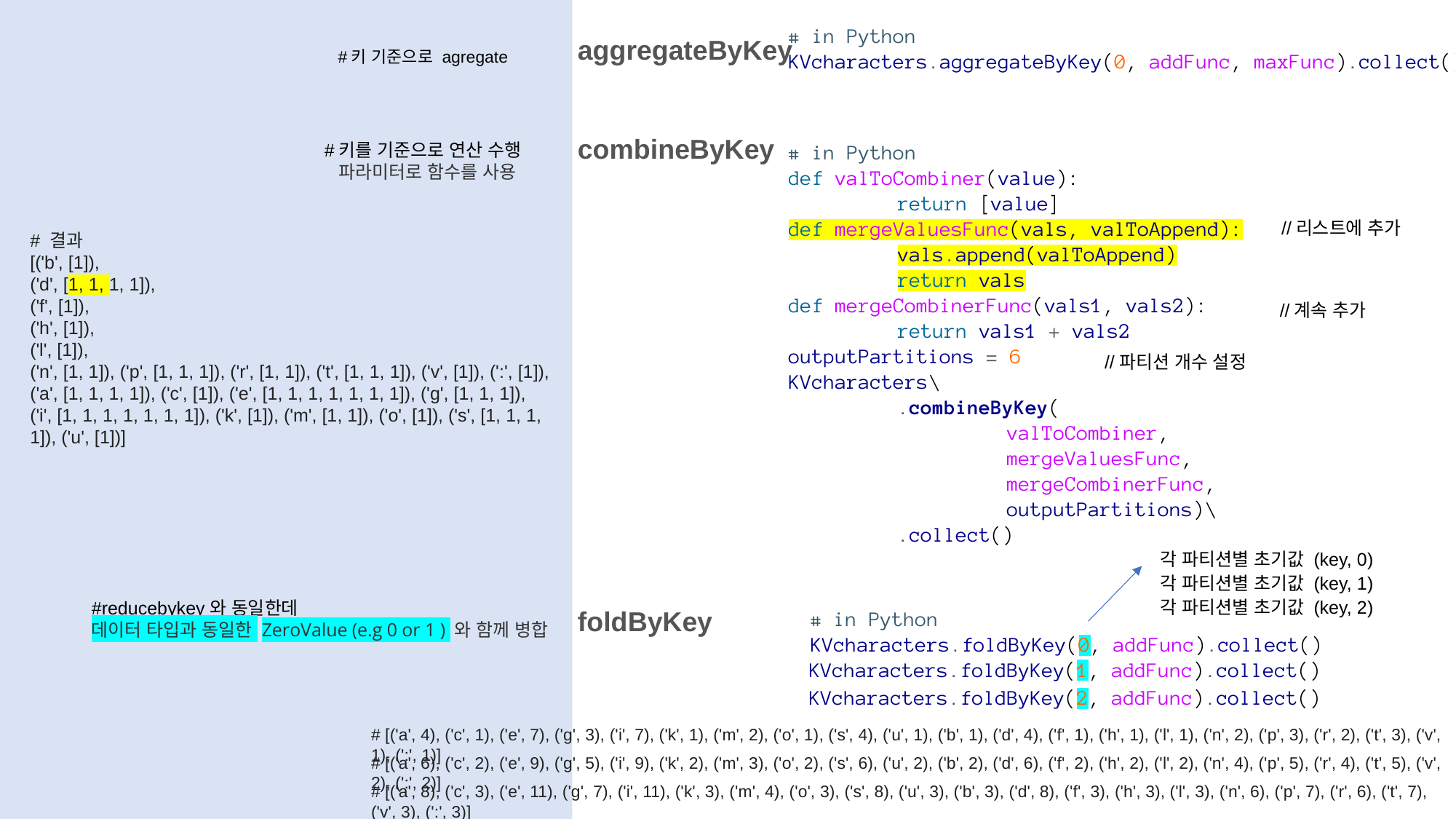

# in Python
KVcharacters.aggregateByKey(0, addFunc, maxFunc).collect()
aggregateByKey
#키 기준으로 agregate
combineByKey
#키를 기준으로 연산 수행
  파라미터로 함수를 사용
# in Python
def valToCombiner(value):
	return [value]
def mergeValuesFunc(vals, valToAppend):
	vals.append(valToAppend)
	return vals
def mergeCombinerFunc(vals1, vals2):
	return vals1 + vals2
outputPartitions = 6
KVcharacters\
	.combineByKey(
		valToCombiner,
		mergeValuesFunc,
		mergeCombinerFunc,
		outputPartitions)\
	.collect()
//리스트에 추가
# 결과
[('b', [1]),
('d', [1, 1, 1, 1]),
('f', [1]),
('h', [1]),
('l', [1]),
('n', [1, 1]), ('p', [1, 1, 1]), ('r', [1, 1]), ('t', [1, 1, 1]), ('v', [1]), (':', [1]), ('a', [1, 1, 1, 1]), ('c', [1]), ('e', [1, 1, 1, 1, 1, 1, 1]), ('g', [1, 1, 1]), ('i', [1, 1, 1, 1, 1, 1, 1]), ('k', [1]), ('m', [1, 1]), ('o', [1]), ('s', [1, 1, 1, 1]), ('u', [1])]
//계속 추가
//파티션 개수 설정
각 파티션별 초기값 (key, 0)
각 파티션별 초기값 (key, 1)
각 파티션별 초기값 (key, 2)
#reducebykey와 동일한데
데이터 타입과 동일한 ZeroValue (e.g 0 or 1 ) 와 함께 병합
foldByKey
# in Python
KVcharacters.foldByKey(0, addFunc).collect()
KVcharacters.foldByKey(1, addFunc).collect()
KVcharacters.foldByKey(2, addFunc).collect()
# [('a', 4), ('c', 1), ('e', 7), ('g', 3), ('i', 7), ('k', 1), ('m', 2), ('o', 1), ('s', 4), ('u', 1), ('b', 1), ('d', 4), ('f', 1), ('h', 1), ('l', 1), ('n', 2), ('p', 3), ('r', 2), ('t', 3), ('v', 1), (':', 1)]
# [('a', 6), ('c', 2), ('e', 9), ('g', 5), ('i', 9), ('k', 2), ('m', 3), ('o', 2), ('s', 6), ('u', 2), ('b', 2), ('d', 6), ('f', 2), ('h', 2), ('l', 2), ('n', 4), ('p', 5), ('r', 4), ('t', 5), ('v', 2), (':', 2)]
# [('a', 8), ('c', 3), ('e', 11), ('g', 7), ('i', 11), ('k', 3), ('m', 4), ('o', 3), ('s', 8), ('u', 3), ('b', 3), ('d', 8), ('f', 3), ('h', 3), ('l', 3), ('n', 6), ('p', 7), ('r', 6), ('t', 7), ('v', 3), (':', 3)]